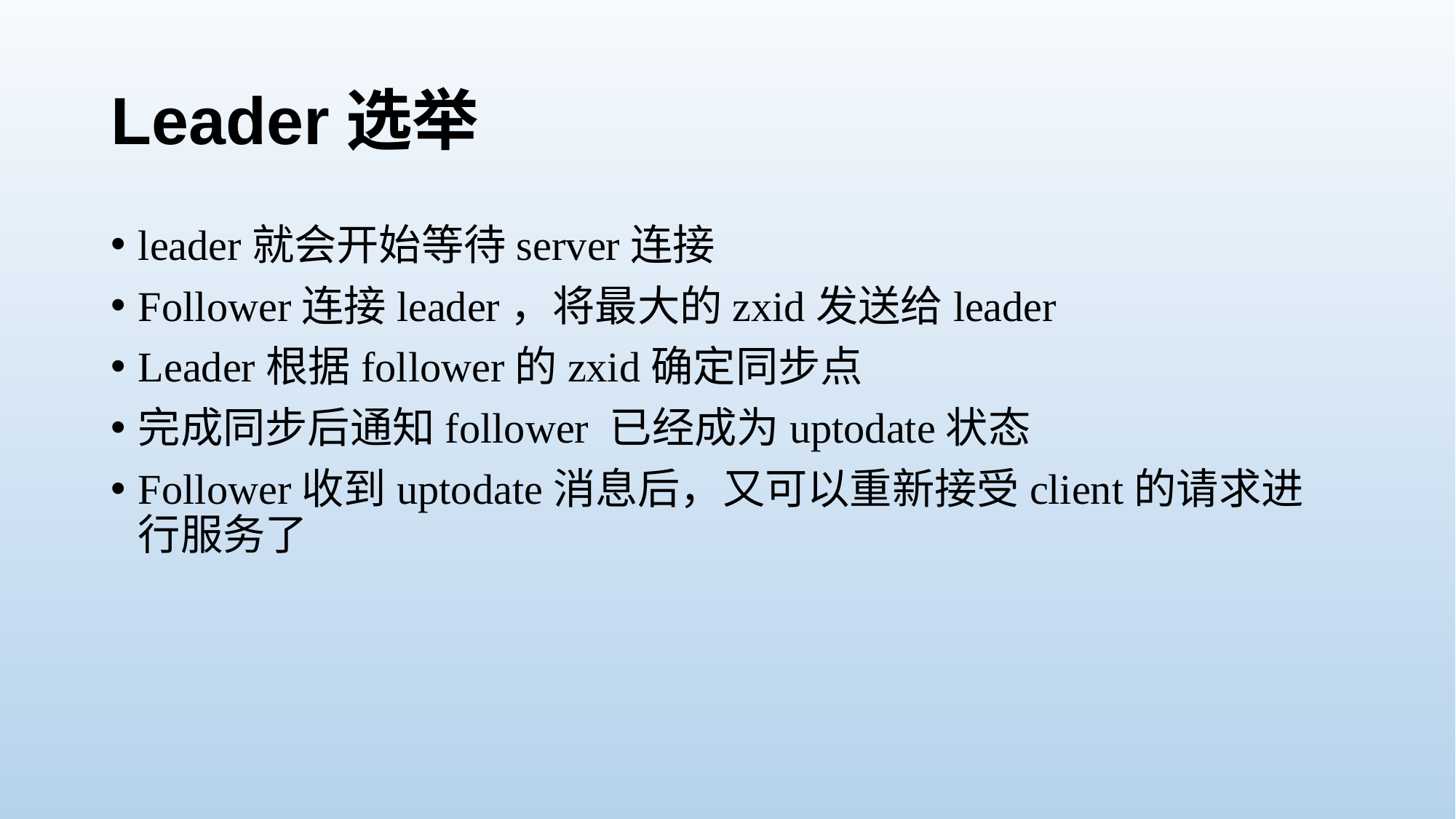

# Leader选举
leader就会开始等待server连接
Follower连接leader，将最大的zxid发送给leader
Leader根据follower的zxid确定同步点
完成同步后通知follower 已经成为uptodate状态
Follower收到uptodate消息后，又可以重新接受client的请求进行服务了